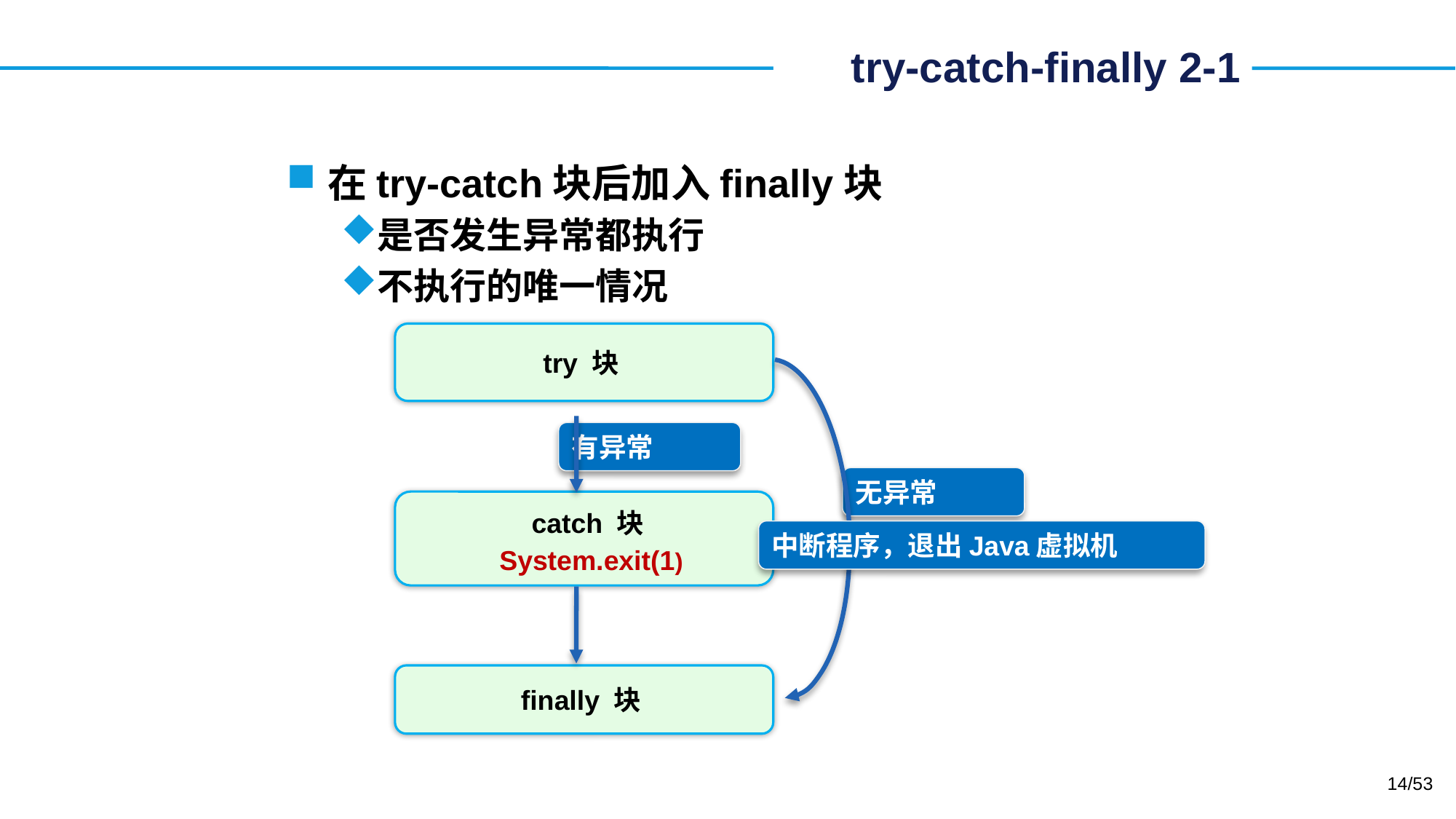

# try-catch-finally 2-1
在try-catch块后加入finally块
是否发生异常都执行
不执行的唯一情况
try 块
有异常

无异常

 catch 块

中断程序，退出Java虚拟机
System.exit(1)
finally 块
14/53